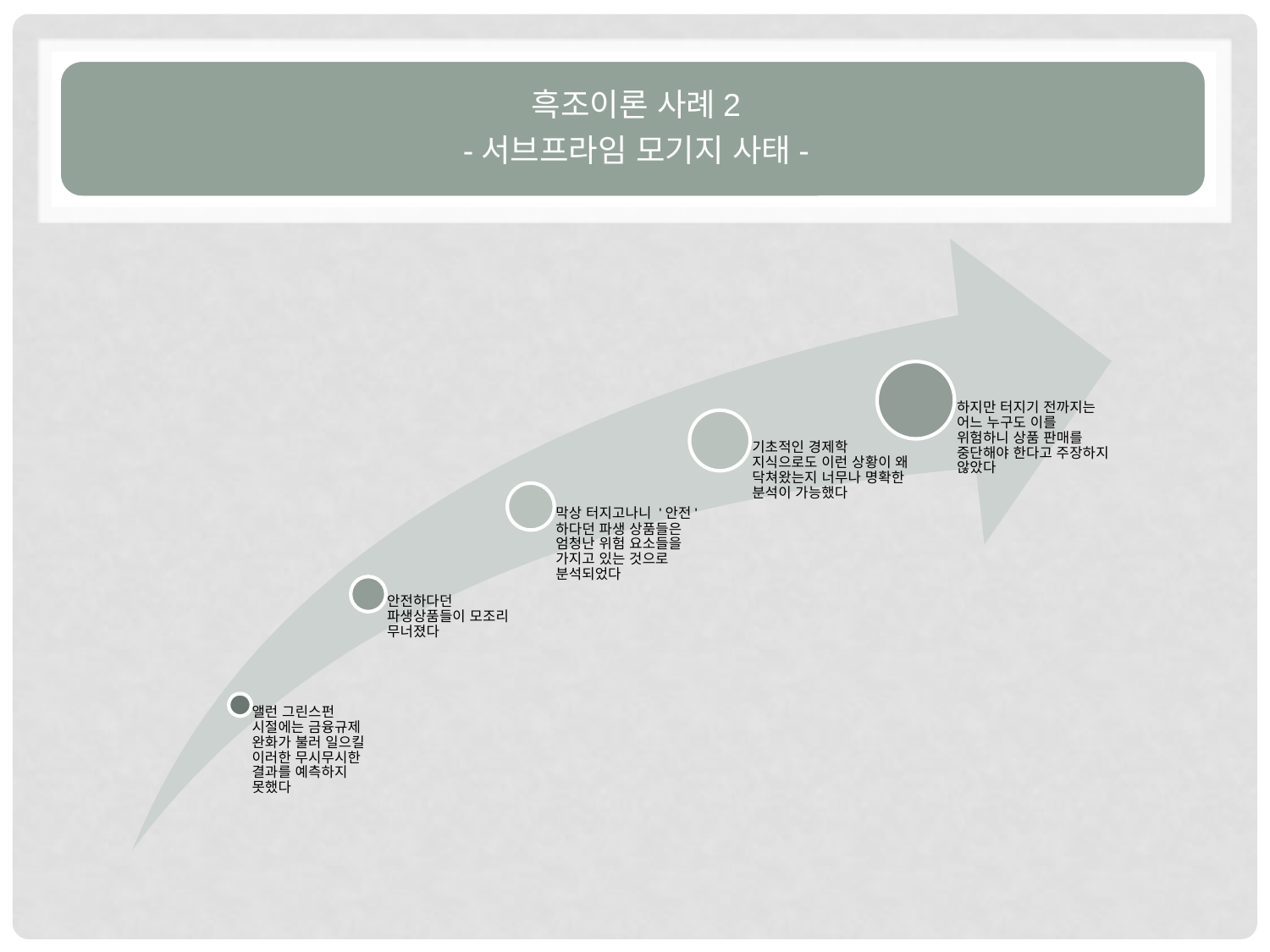

흑조이론 사례2
-서브프라임 모기지 사태-

앨런 그린스펀 시절에는 금융규제 완화가 불러 일으킬 이러한 무시무시한 결과를 예측하지 못했다
안전하다던 파생상품들이 모조리 무너졌다
막상 터지고나니 '안전'하다던 파생 상품들은 엄청난 위험 요소들을 가지고 있는 것으로 분석되었다
기초적인 경제학 지식으로도 이런 상황이 왜 닥쳐왔는지 너무나 명확한 분석이 가능했다
하지만 터지기 전까지는 어느 누구도 이를 위험하니 상품 판매를 중단해야 한다고 주장하지 않았다